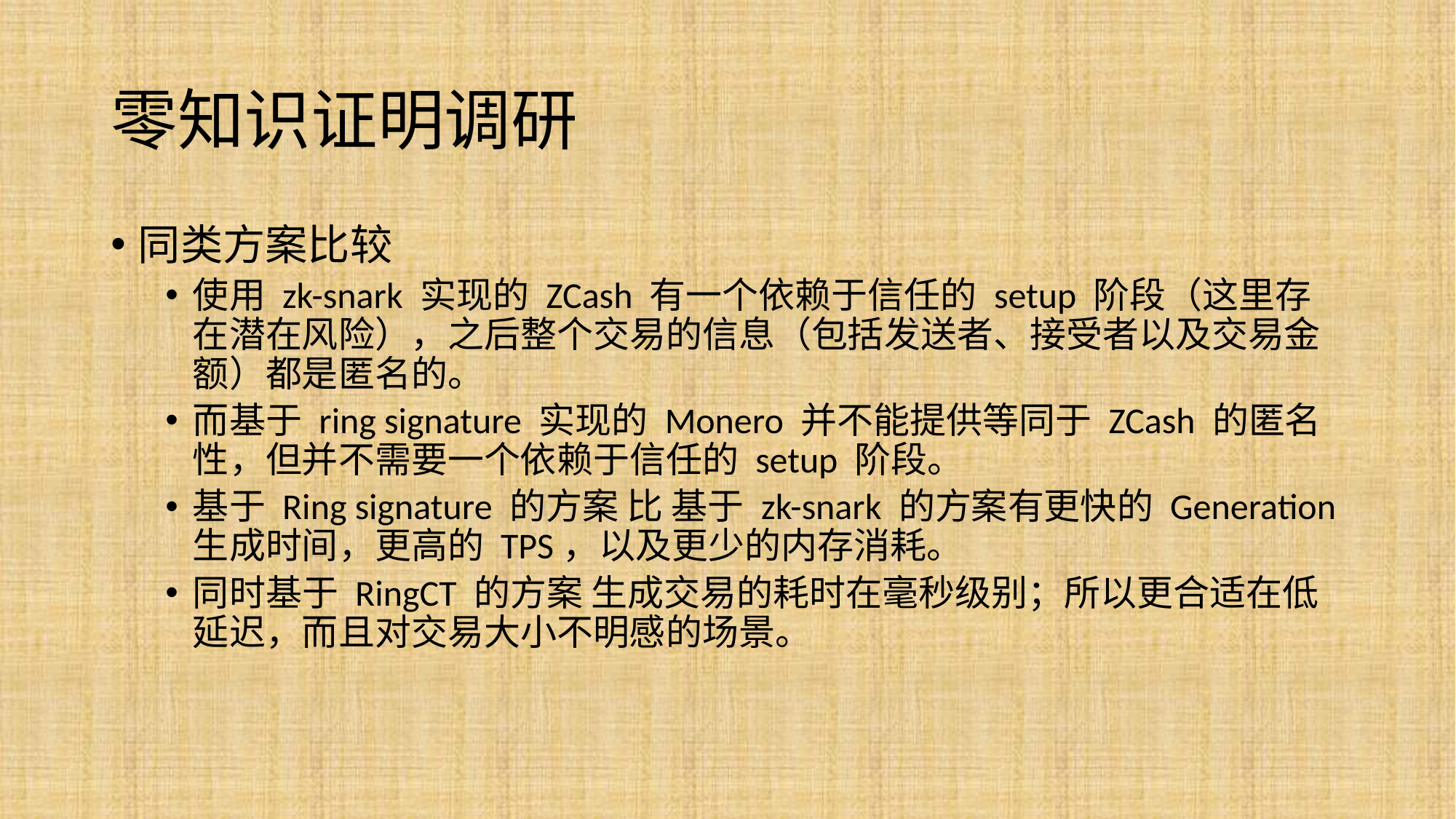

# 零知识证明调研
同类方案比较
使用 zk-snark 实现的 ZCash 有一个依赖于信任的 setup 阶段（这里存在潜在风险），之后整个交易的信息（包括发送者、接受者以及交易金额）都是匿名的。
而基于 ring signature 实现的 Monero 并不能提供等同于 ZCash 的匿名性，但并不需要一个依赖于信任的 setup 阶段。
基于 Ring signature 的方案 比 基于 zk-snark 的方案有更快的 Generation 生成时间，更高的 TPS，以及更少的内存消耗。
同时基于 RingCT 的方案 生成交易的耗时在毫秒级别；所以更合适在低延迟，而且对交易大小不明感的场景。